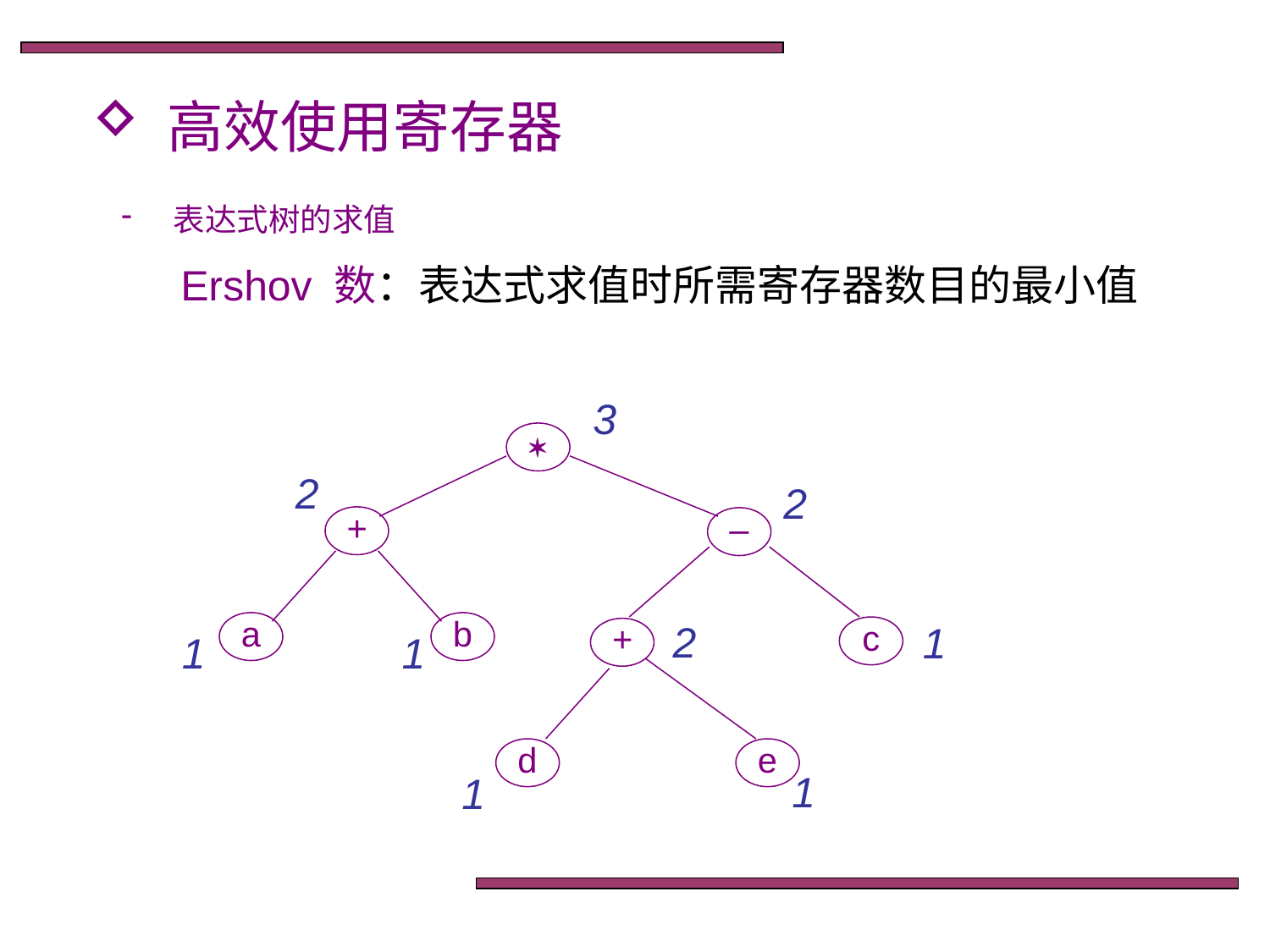

高效使用寄存器
  表达式树的求值

     Ershov 数：表达式求值时所需寄存器数目的最小值
3
∗

2
2
+
–

a
b
c
+
2
1
1
1

d
e
1
1